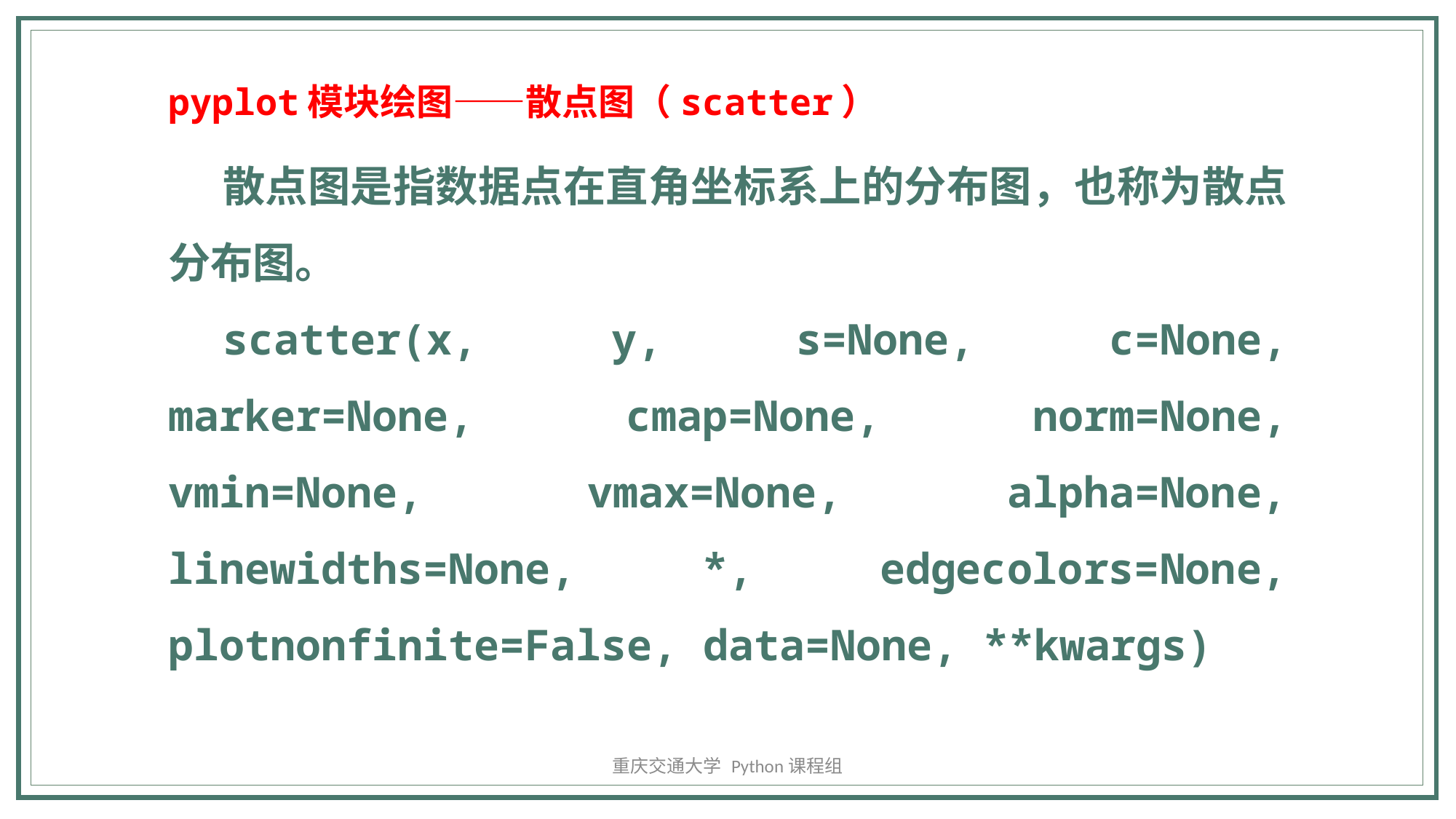

pyplot模块绘图——散点图（scatter）
散点图是指数据点在直角坐标系上的分布图，也称为散点分布图。
scatter(x, y, s=None, c=None, marker=None, cmap=None, norm=None, vmin=None, vmax=None, alpha=None, linewidths=None, *, edgecolors=None, plotnonfinite=False, data=None, **kwargs)
重庆交通大学 Python课程组